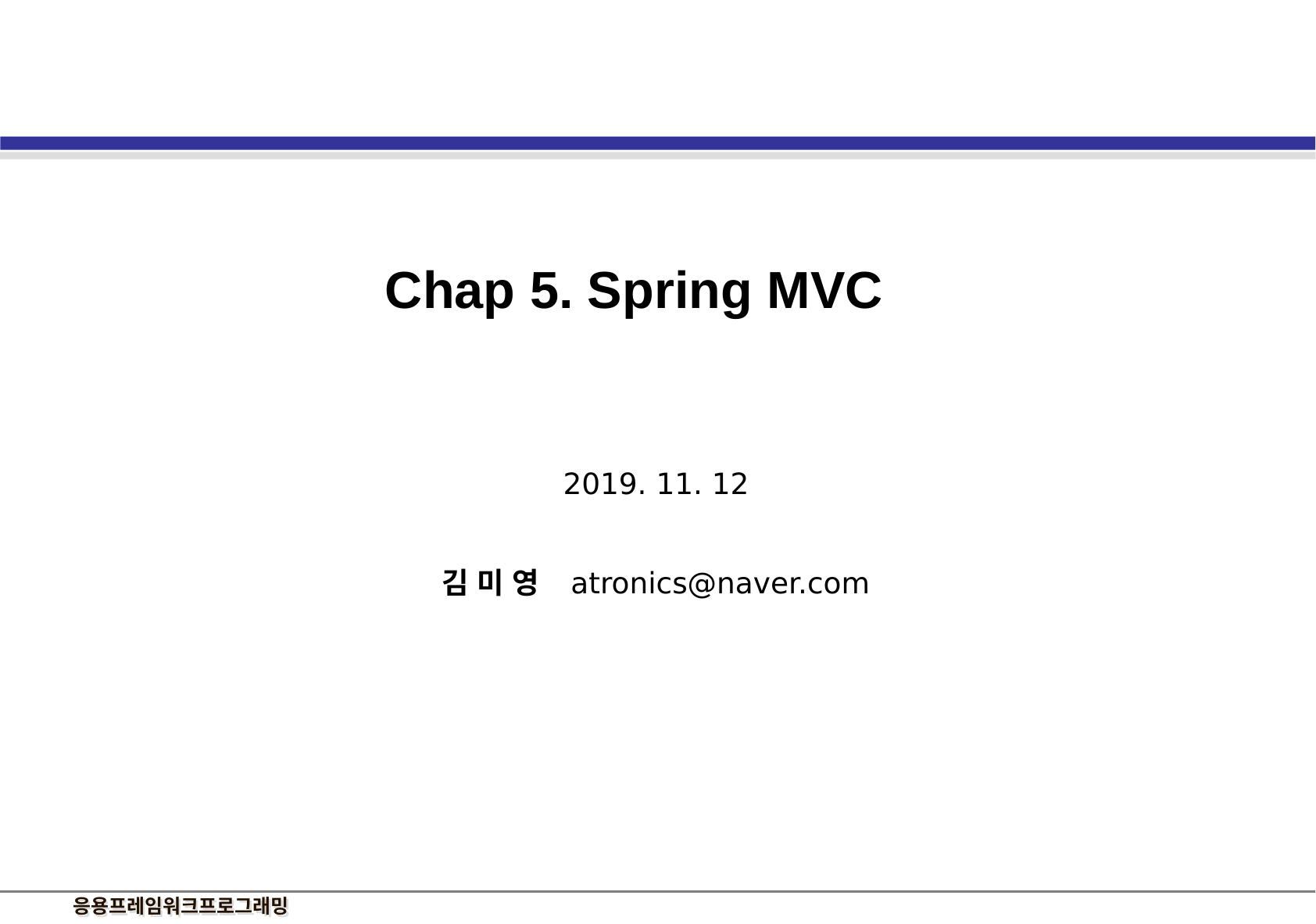

Chap 5. Spring MVC
2019. 11. 12

김 미 영   atronics@naver.com